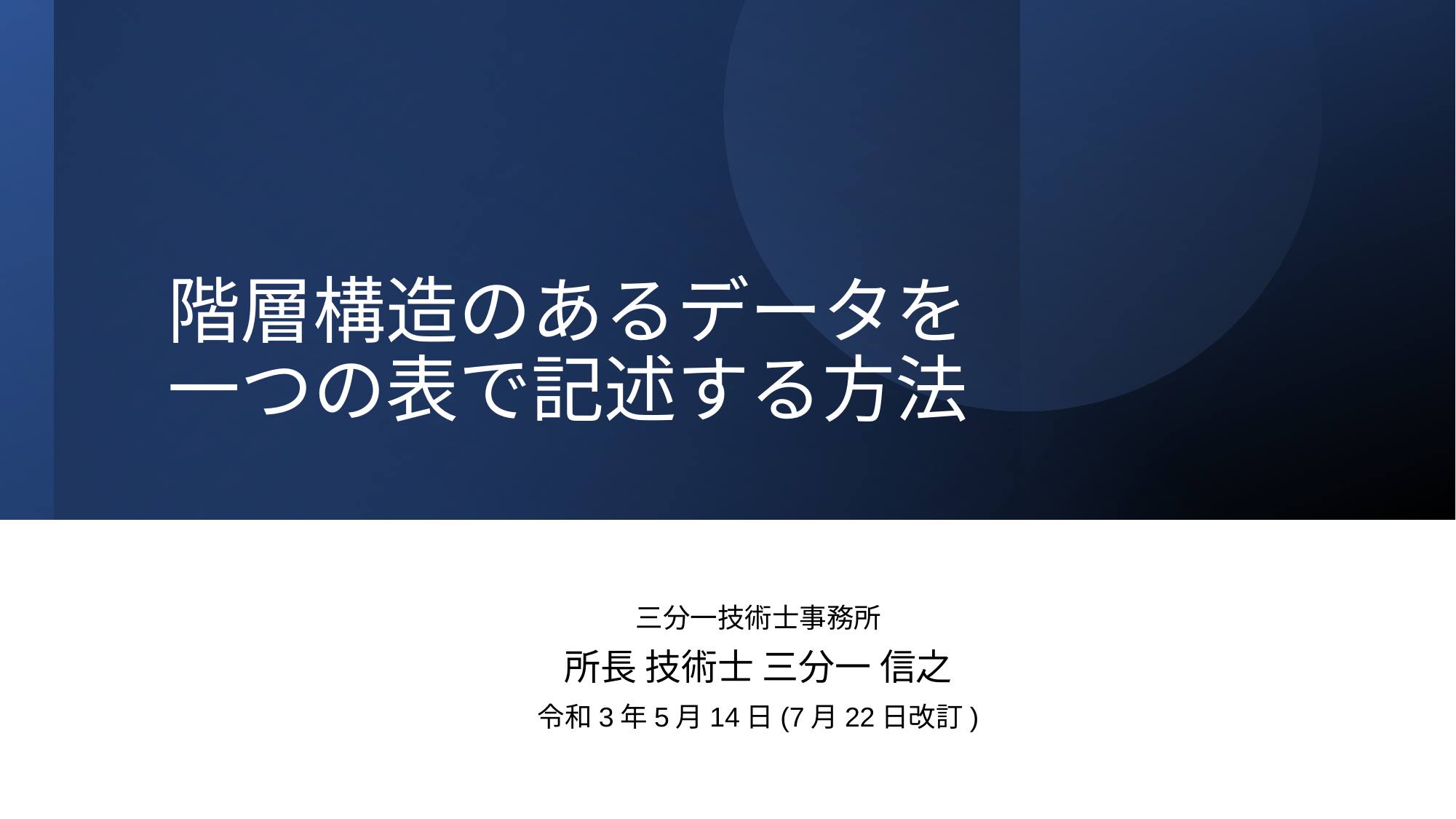

# 階層構造のあるデータを 一つの表で記述する方法
三分一技術士事務所
所長 技術士 三分一 信之
令和3年5月14日(7月22日改訂)